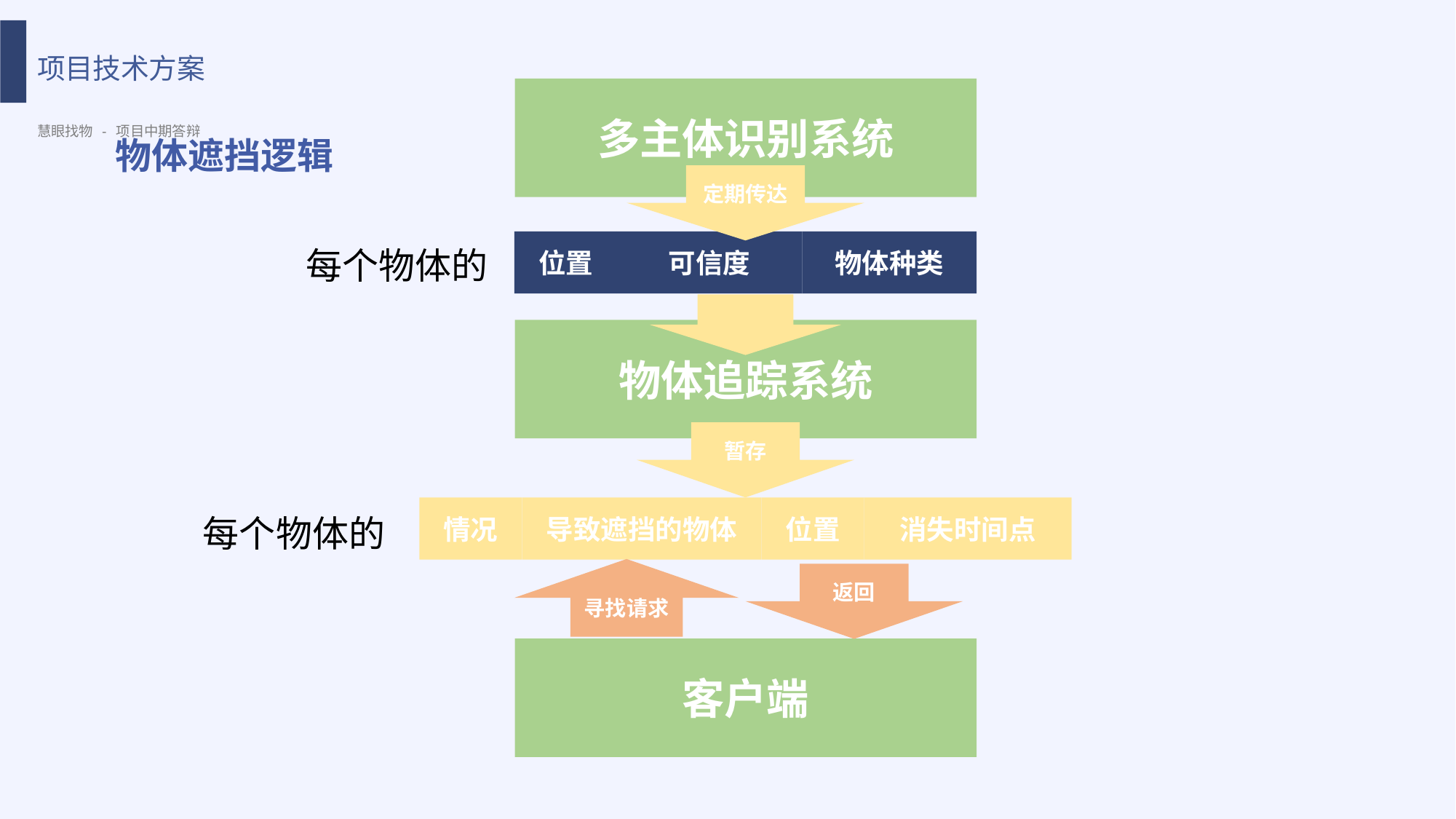

项目技术方案

慧眼找物 - 项目中期答辩
多主体识别系统
定期传达
位置
可信度
物体种类
每个物体的

物体追踪系统
暂存
情况
导致遮挡的物体
位置
消失时间点
每个物体的
寻找请求
返回
客户端
物体遮挡逻辑